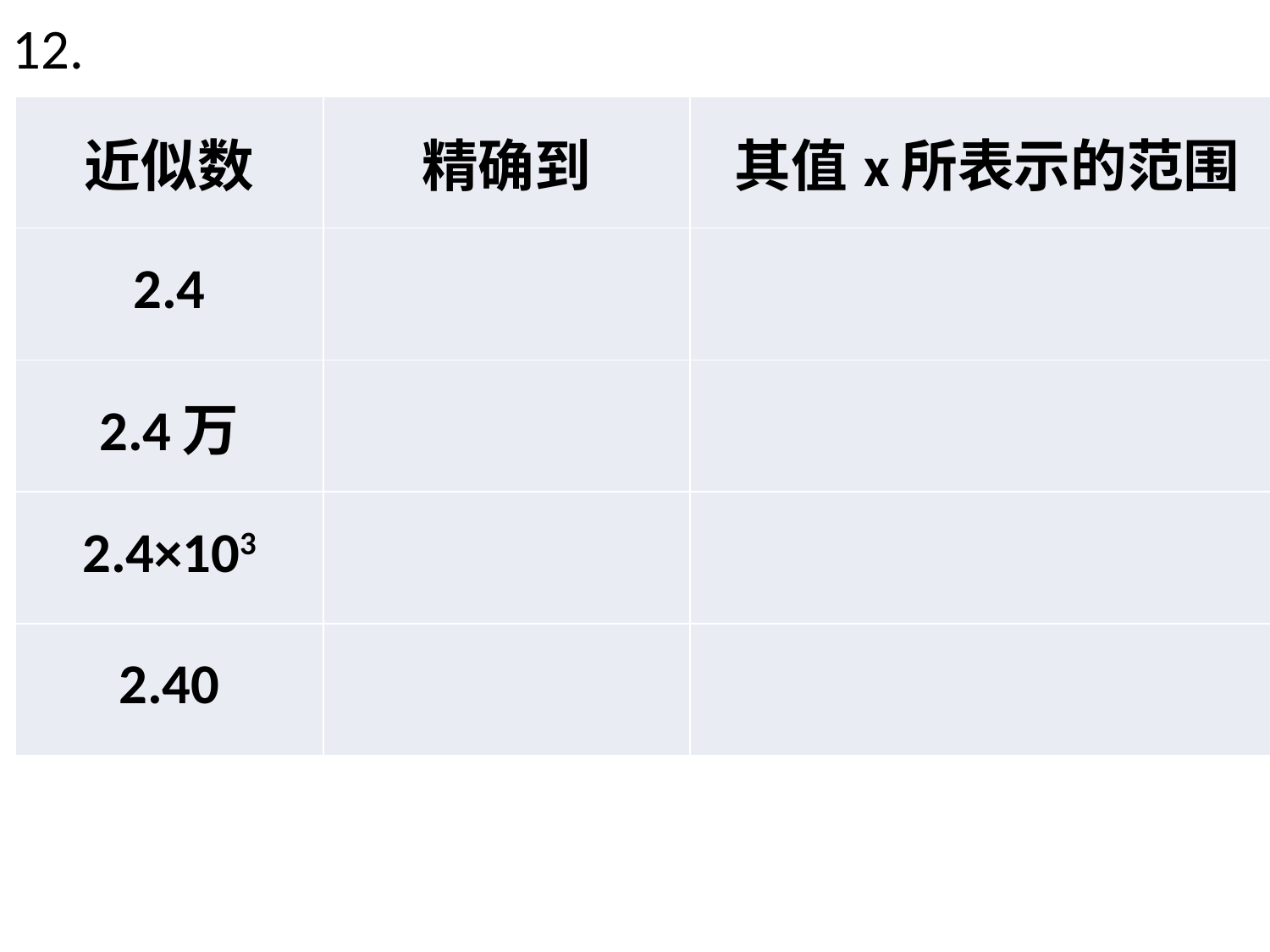

12.
| 近似数 | 精确到 | 其值x所表示的范围 |
| --- | --- | --- |
| 2.4 |  |  |
| 2.4万 |  |  |
| 2.4×103 |  |  |
| 2.40 |  |  |